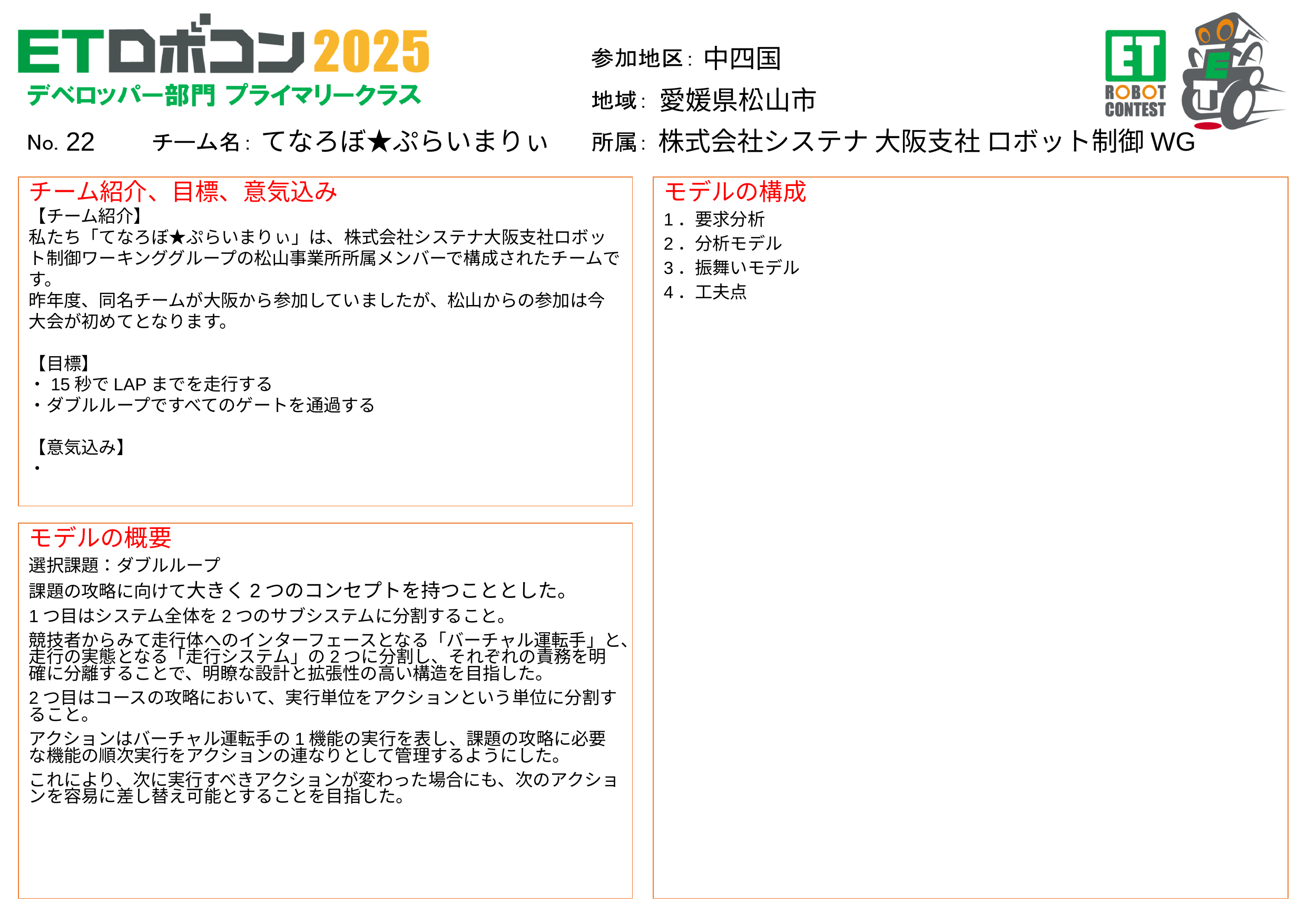

中四国
愛媛県松山市
22
てなろぼ★ぷらいまりぃ
株式会社システナ 大阪支社 ロボット制御WG
チーム紹介、目標、意気込み
【チーム紹介】
私たち「てなろぼ★ぷらいまりぃ」は、株式会社システナ大阪支社ロボット制御ワーキンググループの松山事業所所属メンバーで構成されたチームです。
昨年度、同名チームが大阪から参加していましたが、松山からの参加は今大会が初めてとなります。

【目標】
・15秒でLAPまでを走行する
・ダブルループですべてのゲートを通過する

【意気込み】
・
モデルの構成
1．要求分析
2．分析モデル
3．振舞いモデル
4．工夫点
モデルの概要
選択課題：ダブルループ
課題の攻略に向けて大きく2つのコンセプトを持つこととした。
1つ目はシステム全体を2つのサブシステムに分割すること。
競技者からみて走行体へのインターフェースとなる「バーチャル運転手」と、走行の実態となる「走行システム」の2つに分割し、それぞれの責務を明確に分離することで、明瞭な設計と拡張性の高い構造を目指した。
2つ目はコースの攻略において、実行単位をアクションという単位に分割すること。
アクションはバーチャル運転手の1機能の実行を表し、課題の攻略に必要な機能の順次実行をアクションの連なりとして管理するようにした。
これにより、次に実行すべきアクションが変わった場合にも、次のアクションを容易に差し替え可能とすることを目指した。